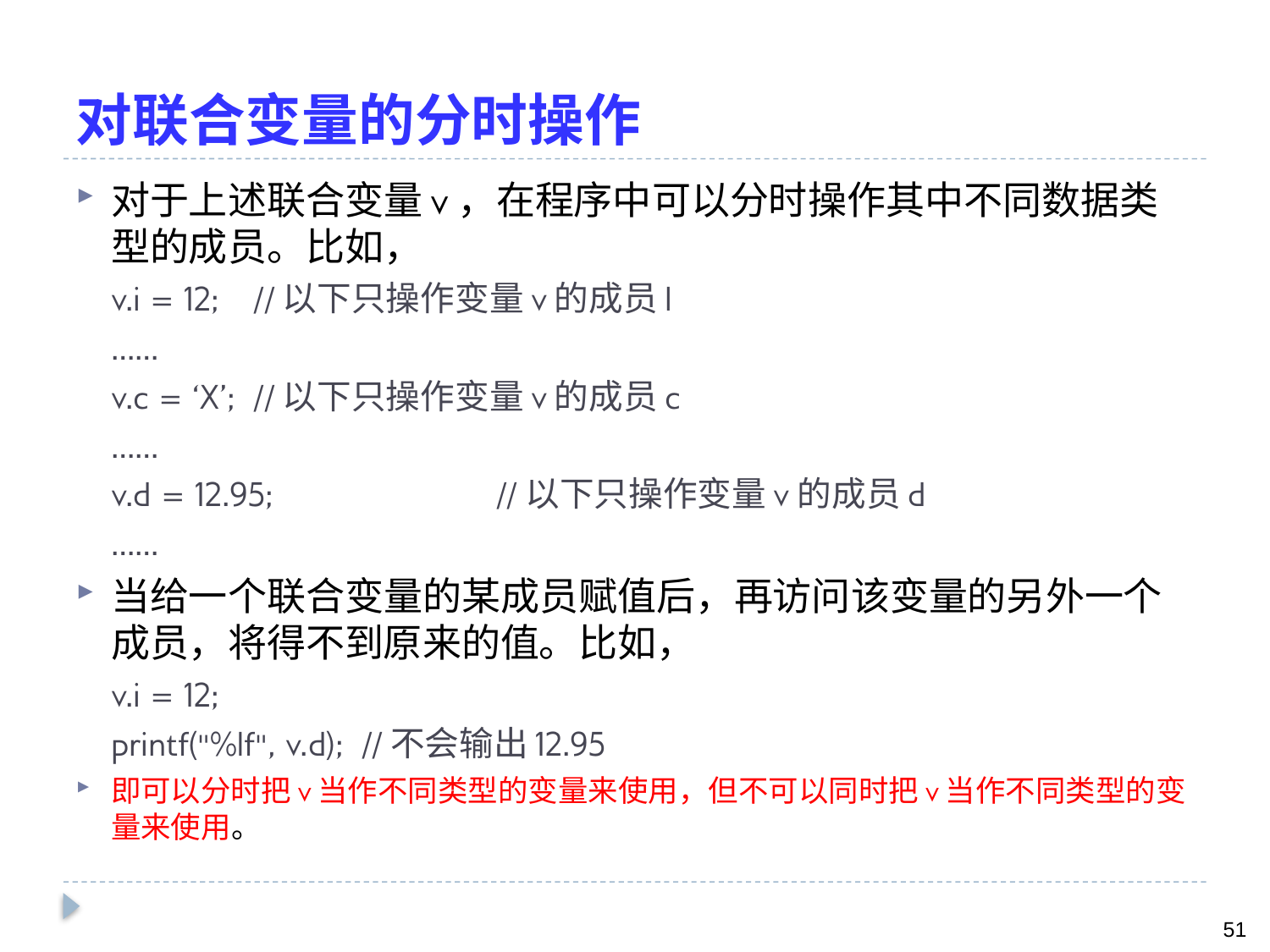

# 对联合变量的分时操作
对于上述联合变量v，在程序中可以分时操作其中不同数据类型的成员。比如，
v.i = 12;		//以下只操作变量v的成员I
……
v.c = ‘X’;		//以下只操作变量v的成员c
……
v.d = 12.95;	             //以下只操作变量v的成员d
……
当给一个联合变量的某成员赋值后，再访问该变量的另外一个成员，将得不到原来的值。比如，
v.i = 12;
printf("%lf", v.d);		//不会输出12.95
即可以分时把v当作不同类型的变量来使用，但不可以同时把v当作不同类型的变量来使用。
51